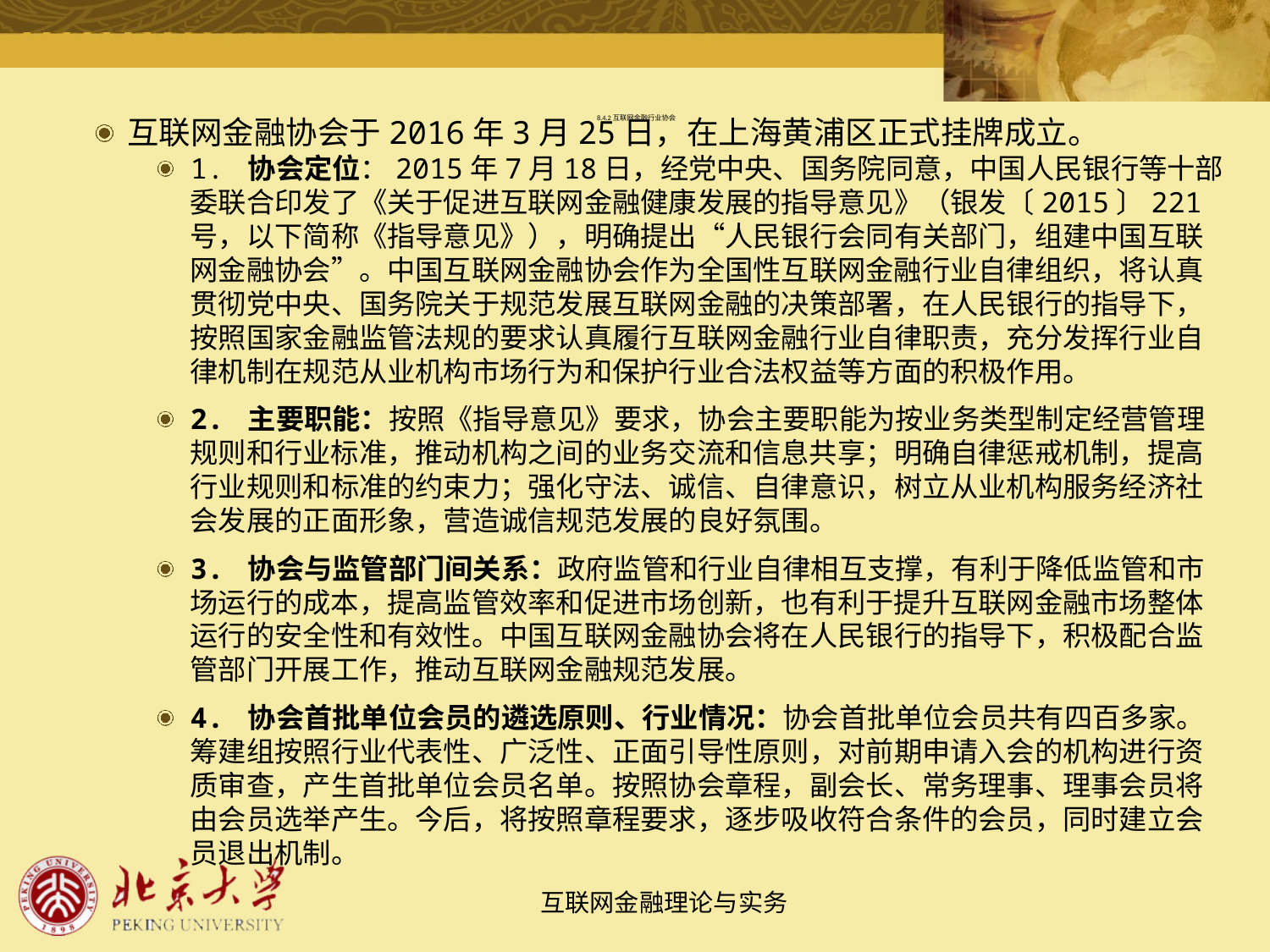

# 8.4.2 互联网金融行业协会
互联网金融协会于2016年3月25日，在上海黄浦区正式挂牌成立。
1. 协会定位：2015年7月18日，经党中央、国务院同意，中国人民银行等十部委联合印发了《关于促进互联网金融健康发展的指导意见》（银发〔2015〕221 号，以下简称《指导意见》），明确提出“人民银行会同有关部门，组建中国互联网金融协会”。中国互联网金融协会作为全国性互联网金融行业自律组织，将认真贯彻党中央、国务院关于规范发展互联网金融的决策部署，在人民银行的指导下，按照国家金融监管法规的要求认真履行互联网金融行业自律职责，充分发挥行业自律机制在规范从业机构市场行为和保护行业合法权益等方面的积极作用。
2. 主要职能：按照《指导意见》要求，协会主要职能为按业务类型制定经营管理规则和行业标准，推动机构之间的业务交流和信息共享；明确自律惩戒机制，提高行业规则和标准的约束力；强化守法、诚信、自律意识，树立从业机构服务经济社会发展的正面形象，营造诚信规范发展的良好氛围。
3. 协会与监管部门间关系：政府监管和行业自律相互支撑，有利于降低监管和市场运行的成本，提高监管效率和促进市场创新，也有利于提升互联网金融市场整体运行的安全性和有效性。中国互联网金融协会将在人民银行的指导下，积极配合监管部门开展工作，推动互联网金融规范发展。
4. 协会首批单位会员的遴选原则、行业情况：协会首批单位会员共有四百多家。筹建组按照行业代表性、广泛性、正面引导性原则，对前期申请入会的机构进行资质审查，产生首批单位会员名单。按照协会章程，副会长、常务理事、理事会员将由会员选举产生。今后，将按照章程要求，逐步吸收符合条件的会员，同时建立会员退出机制。